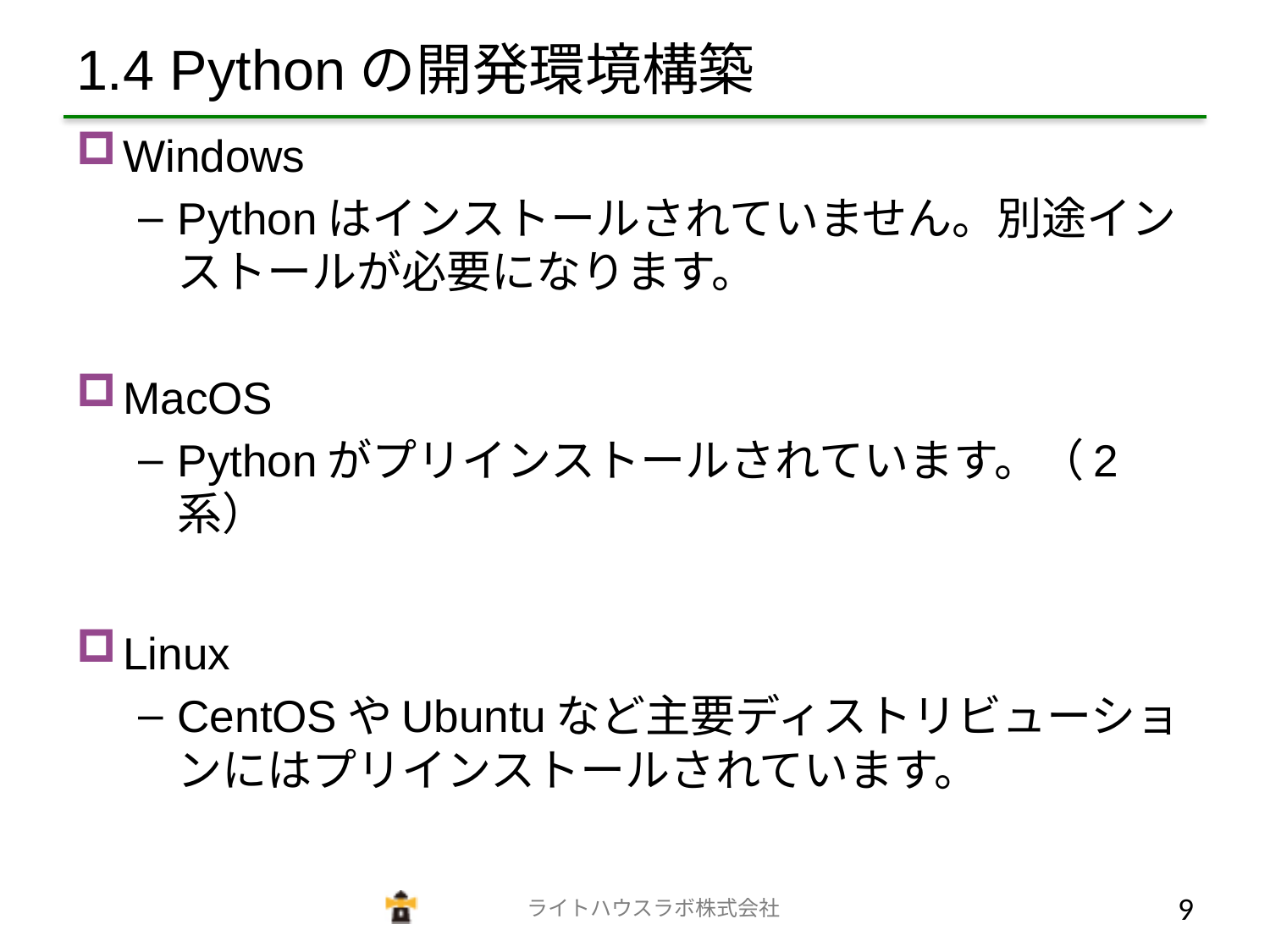

# 1.4 Pythonの開発環境構築
Windows
Pythonはインストールされていません。別途インストールが必要になります。

MacOS
Pythonがプリインストールされています。（2系）

Linux
CentOSやUbuntuなど主要ディストリビューションにはプリインストールされています。

　　　　　　　　　　　　　ライトハウスラボ株式会社
9